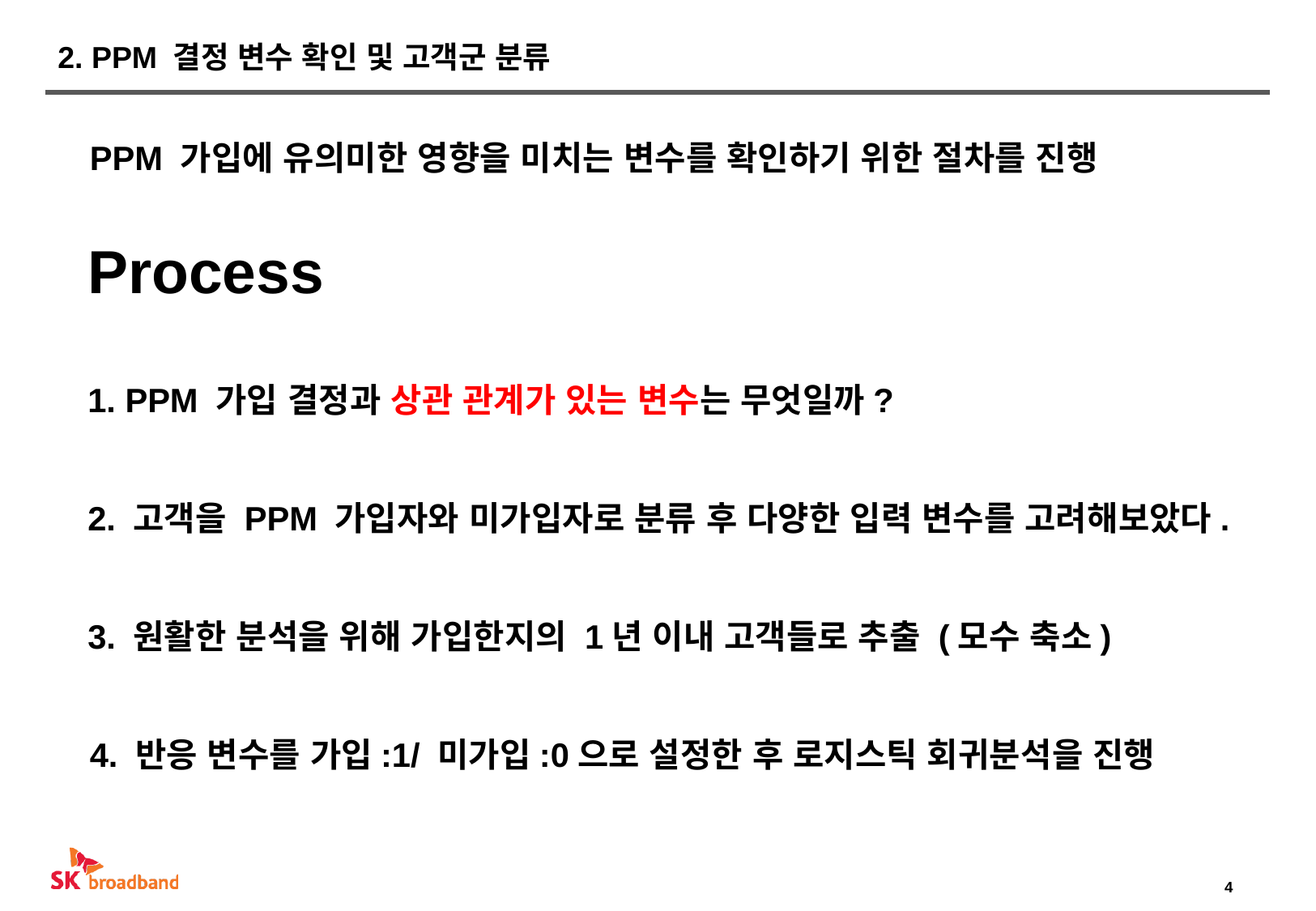

# 2. PPM 결정 변수 확인 및 고객군 분류
PPM 가입에 유의미한 영향을 미치는 변수를 확인하기 위한 절차를 진행
Process
1. PPM 가입 결정과 상관 관계가 있는 변수는 무엇일까?
2. 고객을 PPM 가입자와 미가입자로 분류 후 다양한 입력 변수를 고려해보았다.
3. 원활한 분석을 위해 가입한지의 1년 이내 고객들로 추출 (모수 축소)
4. 반응 변수를 가입:1/ 미가입:0으로 설정한 후 로지스틱 회귀분석을 진행